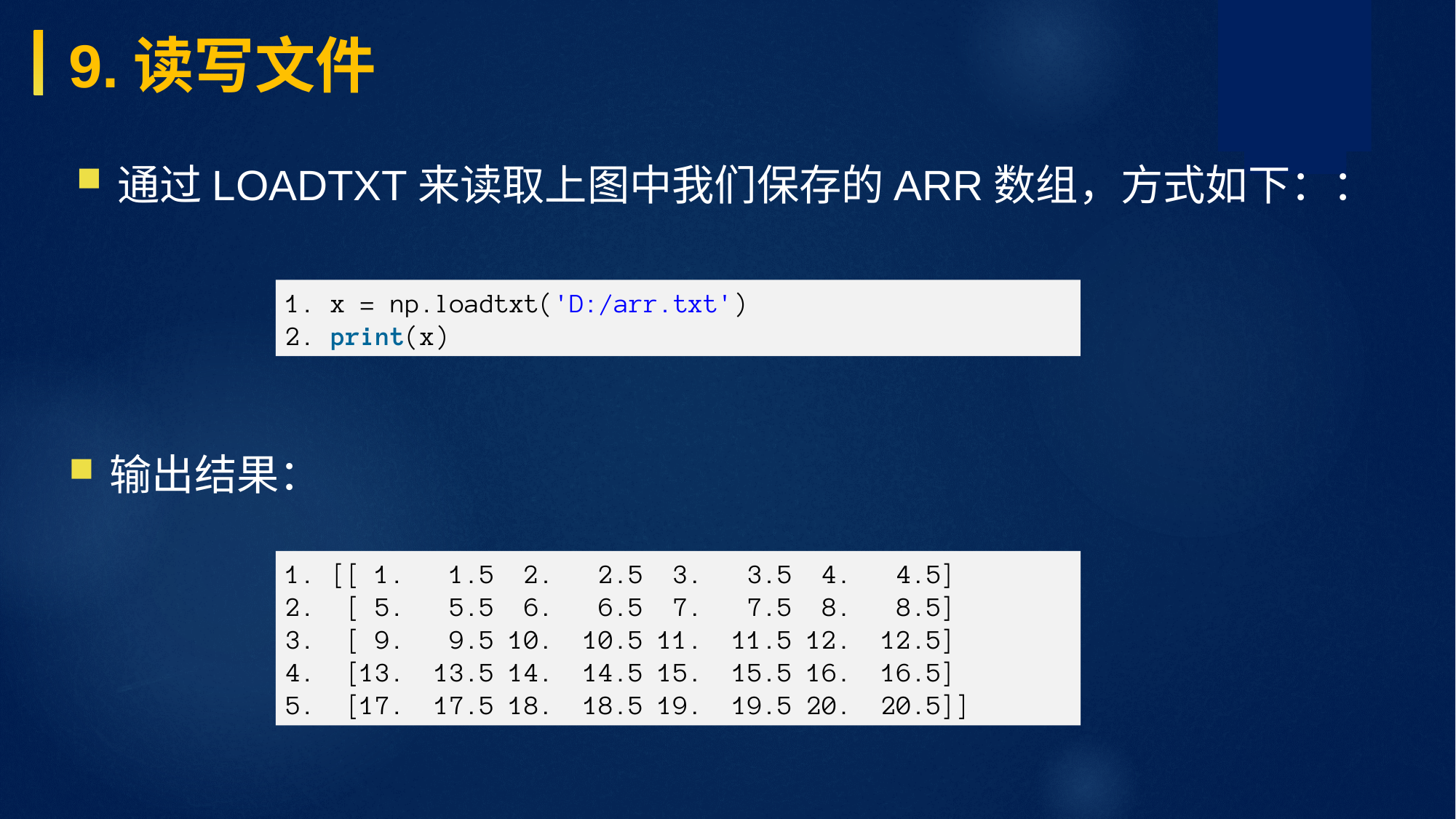

9.读写文件
通过loadtxt来读取上图中我们保存的arr数组，方式如下：：

1. x = np.loadtxt('D:/arr.txt')    2. print(x)
输出结果：

1. [[ 1.   1.5  2.   2.5  3.   3.5  4.   4.5]    2.  [ 5.   5.5  6.   6.5  7.   7.5  8.   8.5]    3.  [ 9.   9.5 10.  10.5 11.  11.5 12.  12.5]    4.  [13.  13.5 14.  14.5 15.  15.5 16.  16.5]    5.  [17.  17.5 18.  18.5 19.  19.5 20.  20.5]]